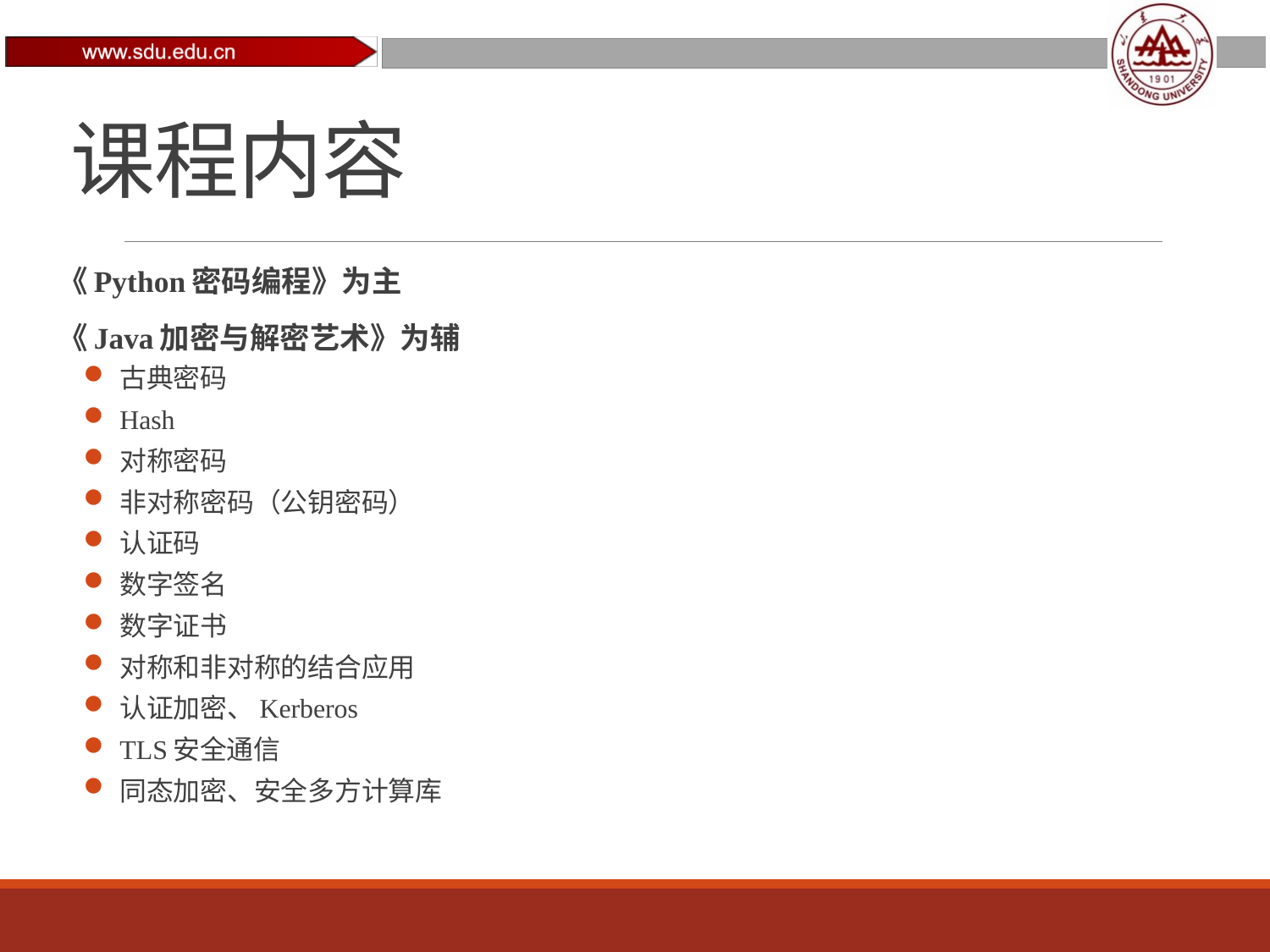

# 课程内容
《Python密码编程》为主
《Java加密与解密艺术》为辅
古典密码
Hash
对称密码
非对称密码（公钥密码）
认证码
数字签名
数字证书
对称和非对称的结合应用
认证加密、Kerberos
TLS安全通信
同态加密、安全多方计算库